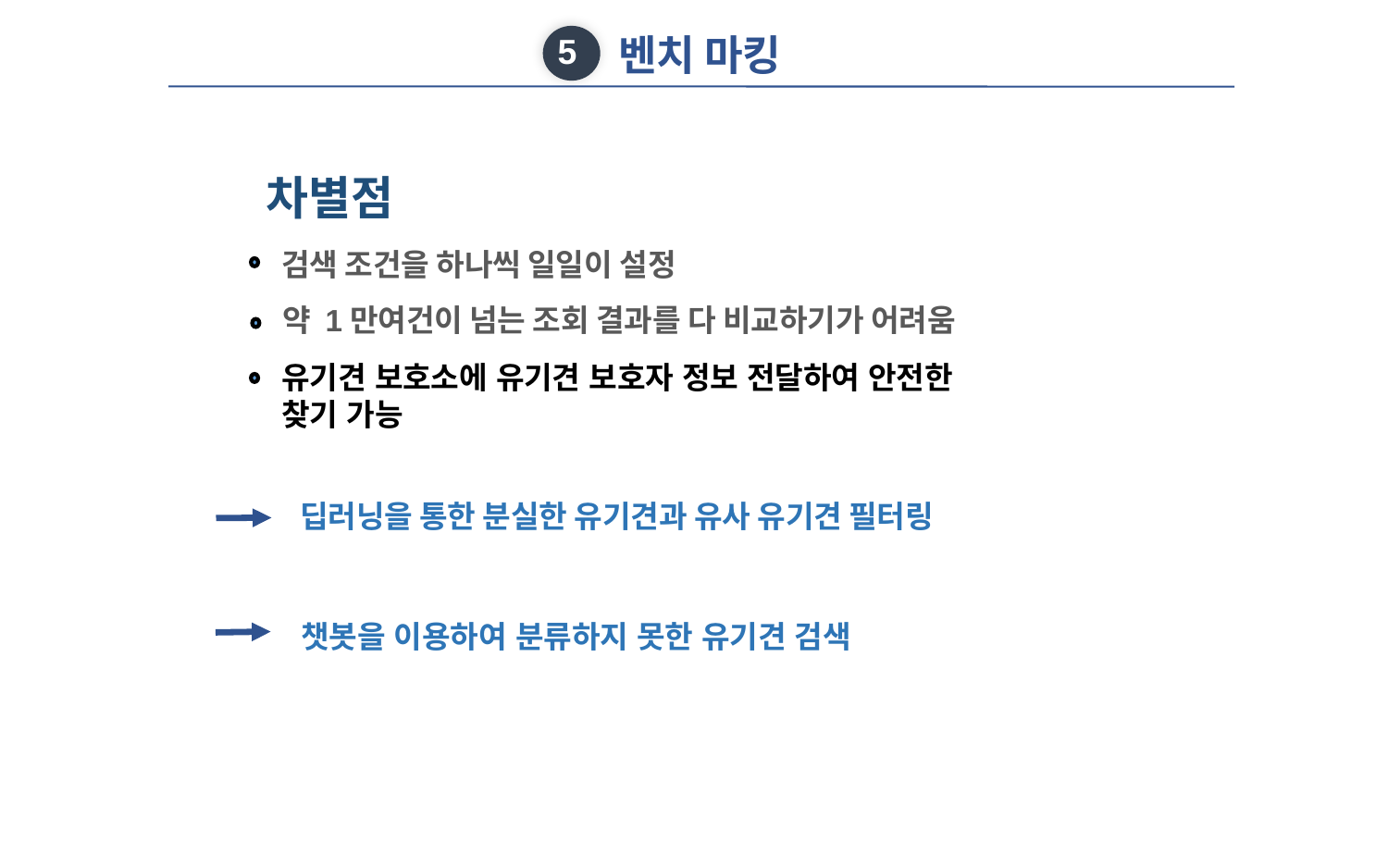

벤치 마킹
5

 차별점

검색 조건을 하나씩 일일이 설정

약 1만여건이 넘는 조회 결과를 다 비교하기가 어려움

유기견 보호소에 유기견 보호자 정보 전달하여 안전한 찾기 가능

 딥러닝을 통한 분실한 유기견과 유사 유기견 필터링

 챗봇을 이용하여 분류하지 못한 유기견 검색

# 13